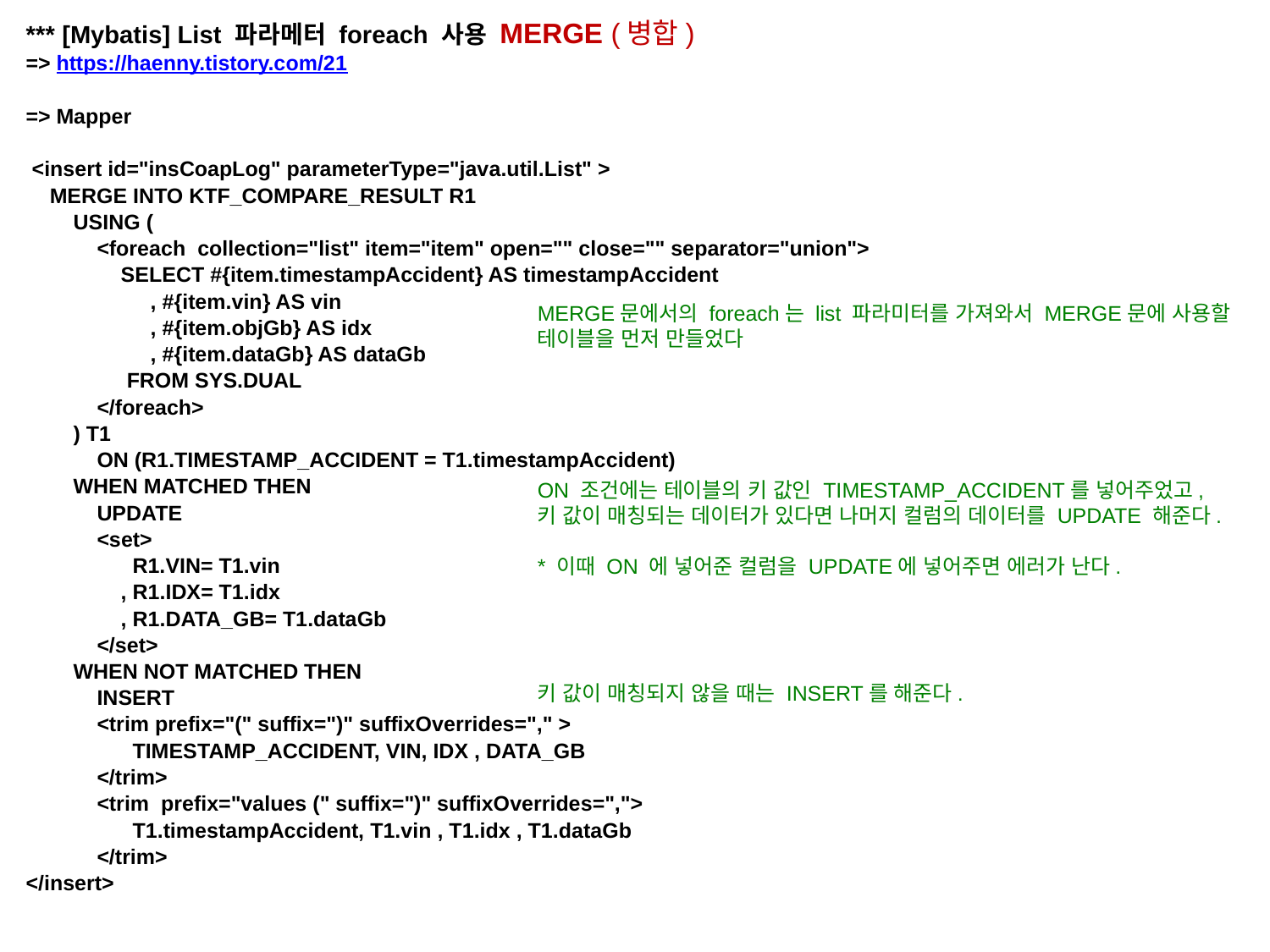

*** [Mybatis] List 파라메터 foreach 사용 MERGE (병합)
=> https://haenny.tistory.com/21

=> Mapper
 <insert id="insCoapLog" parameterType="java.util.List" >
    MERGE INTO KTF_COMPARE_RESULT R1
        USING (
            <foreach  collection="list" item="item" open="" close="" separator="union">
                SELECT #{item.timestampAccident} AS timestampAccident
                     , #{item.vin} AS vin
                     , #{item.objGb} AS idx
                     , #{item.dataGb} AS dataGb
                 FROM SYS.DUAL
            </foreach>
        ) T1
            ON (R1.TIMESTAMP_ACCIDENT = T1.timestampAccident)
        WHEN MATCHED THEN
            UPDATE
            <set>
                  R1.VIN= T1.vin
                , R1.IDX= T1.idx
                , R1.DATA_GB= T1.dataGb
            </set>
        WHEN NOT MATCHED THEN
            INSERT
            <trim prefix="(" suffix=")" suffixOverrides="," >
                  TIMESTAMP_ACCIDENT, VIN, IDX , DATA_GB
            </trim>
            <trim  prefix="values (" suffix=")" suffixOverrides=",">
                  T1.timestampAccident, T1.vin , T1.idx , T1.dataGb
            </trim>
</insert>
MERGE문에서의 foreach는 list 파라미터를 가져와서 MERGE문에 사용할 테이블을 먼저 만들었다

ON 조건에는 테이블의 키 값인 TIMESTAMP_ACCIDENT를 넣어주었고,
키 값이 매칭되는 데이터가 있다면 나머지 컬럼의 데이터를 UPDATE 해준다.

* 이때 ON 에 넣어준 컬럼을 UPDATE에 넣어주면 에러가 난다.

키 값이 매칭되지 않을 때는 INSERT를 해준다.